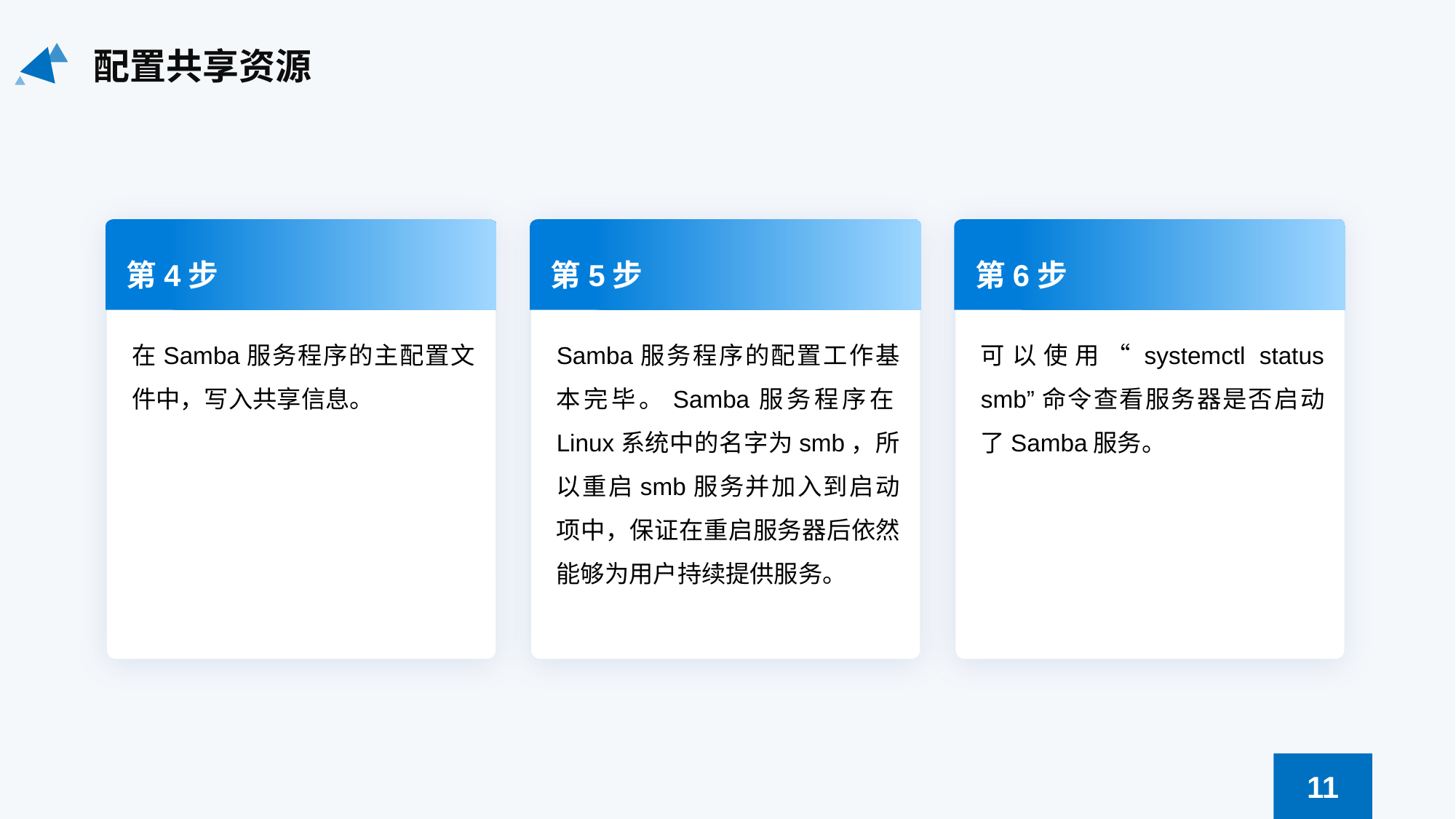

配置共享资源

第4步
在Samba服务程序的主配置文件中，写入共享信息。

第5步
Samba服务程序的配置工作基本完毕。Samba服务程序在Linux系统中的名字为smb，所以重启smb服务并加入到启动项中，保证在重启服务器后依然能够为用户持续提供服务。

第6步
可以使用“systemctl status smb”命令查看服务器是否启动了Samba服务。

11